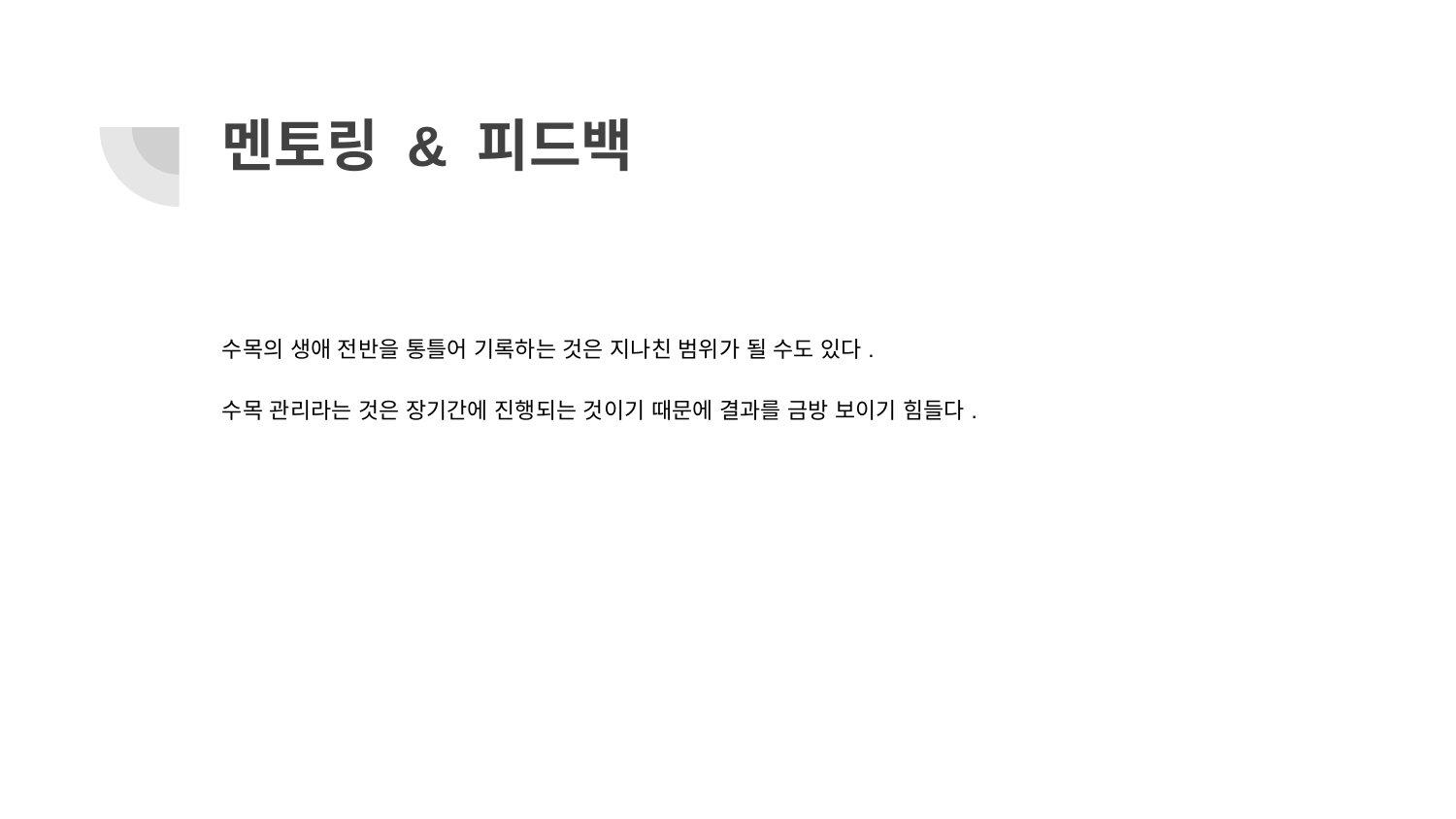

# 멘토링 & 피드백
수목의 생애 전반을 통틀어 기록하는 것은 지나친 범위가 될 수도 있다.

수목 관리라는 것은 장기간에 진행되는 것이기 때문에 결과를 금방 보이기 힘들다.